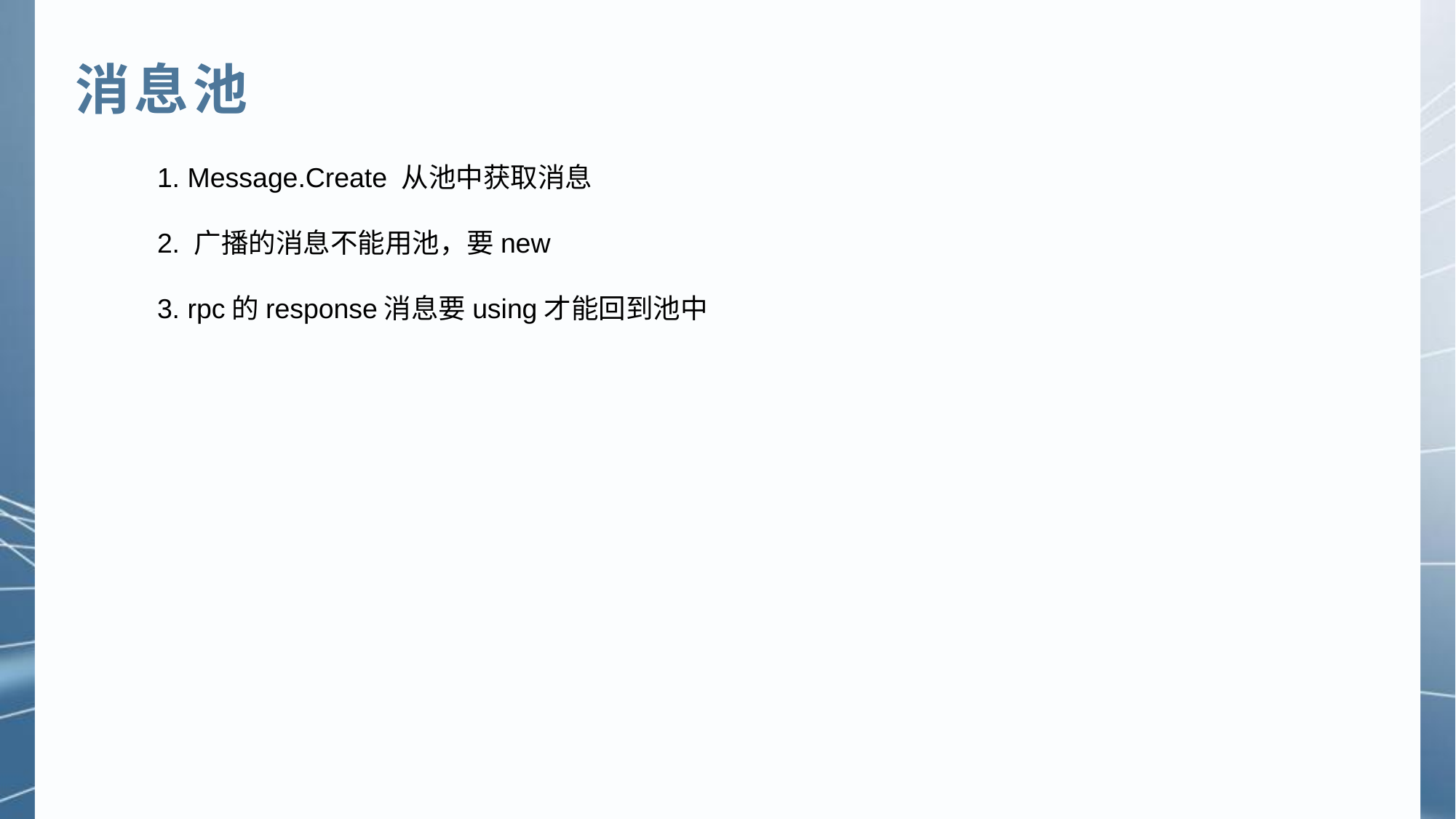

消息池
1. Message.Create 从池中获取消息

2. 广播的消息不能用池，要new

3. rpc的response消息要using才能回到池中